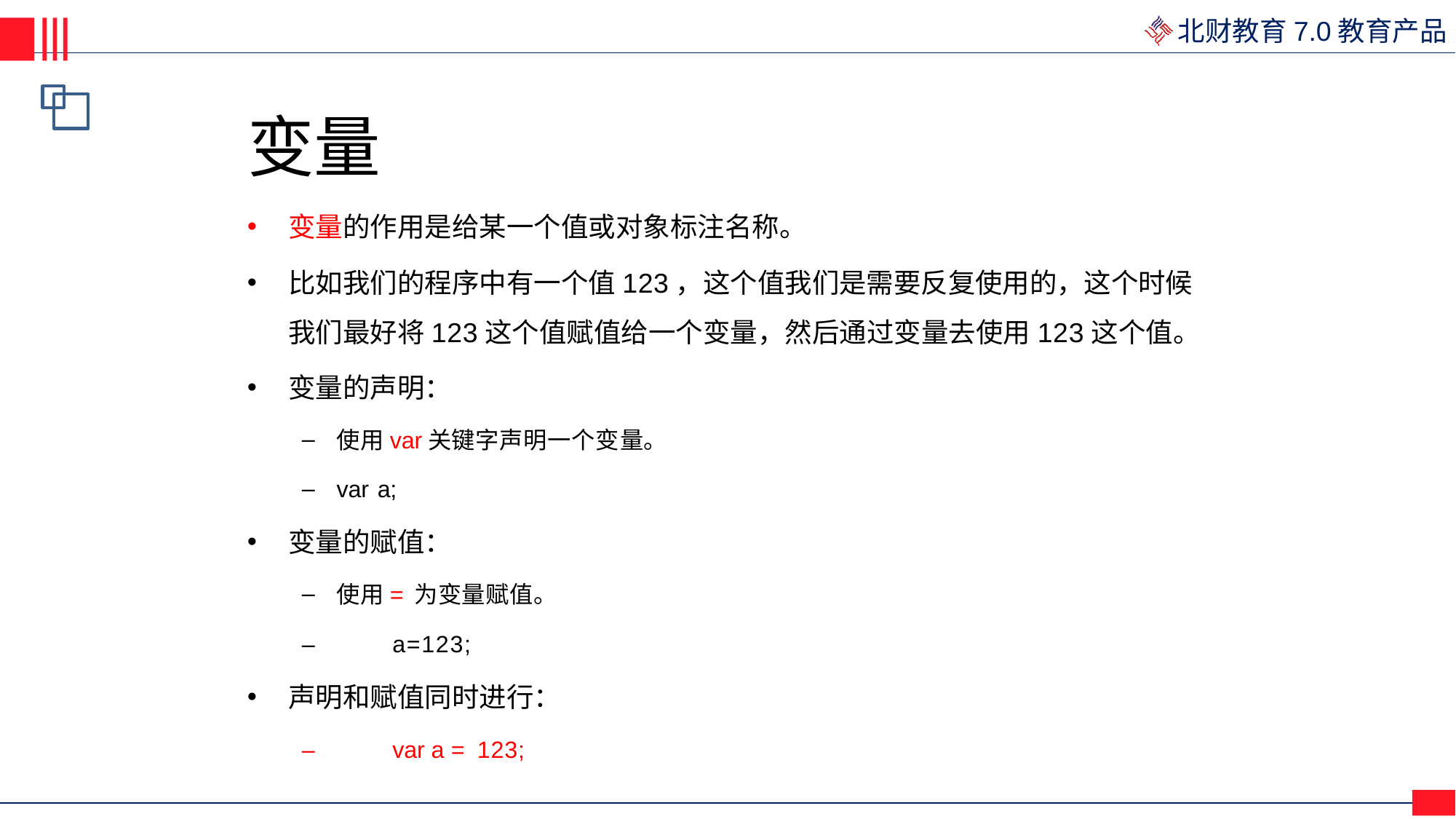

# 变量
变量的作用是给某一个值或对象标注名称。
比如我们的程序中有一个值123，这个值我们是需要反复使用的，这个时候
我们最好将123这个值赋值给一个变量，然后通过变量去使用123这个值。
变量的声明：
使用var关键字声明一个变量。
var a;
变量的赋值：
使用=为变量赋值。
–	a=123;
声明和赋值同时进行：
–	var a = 123;